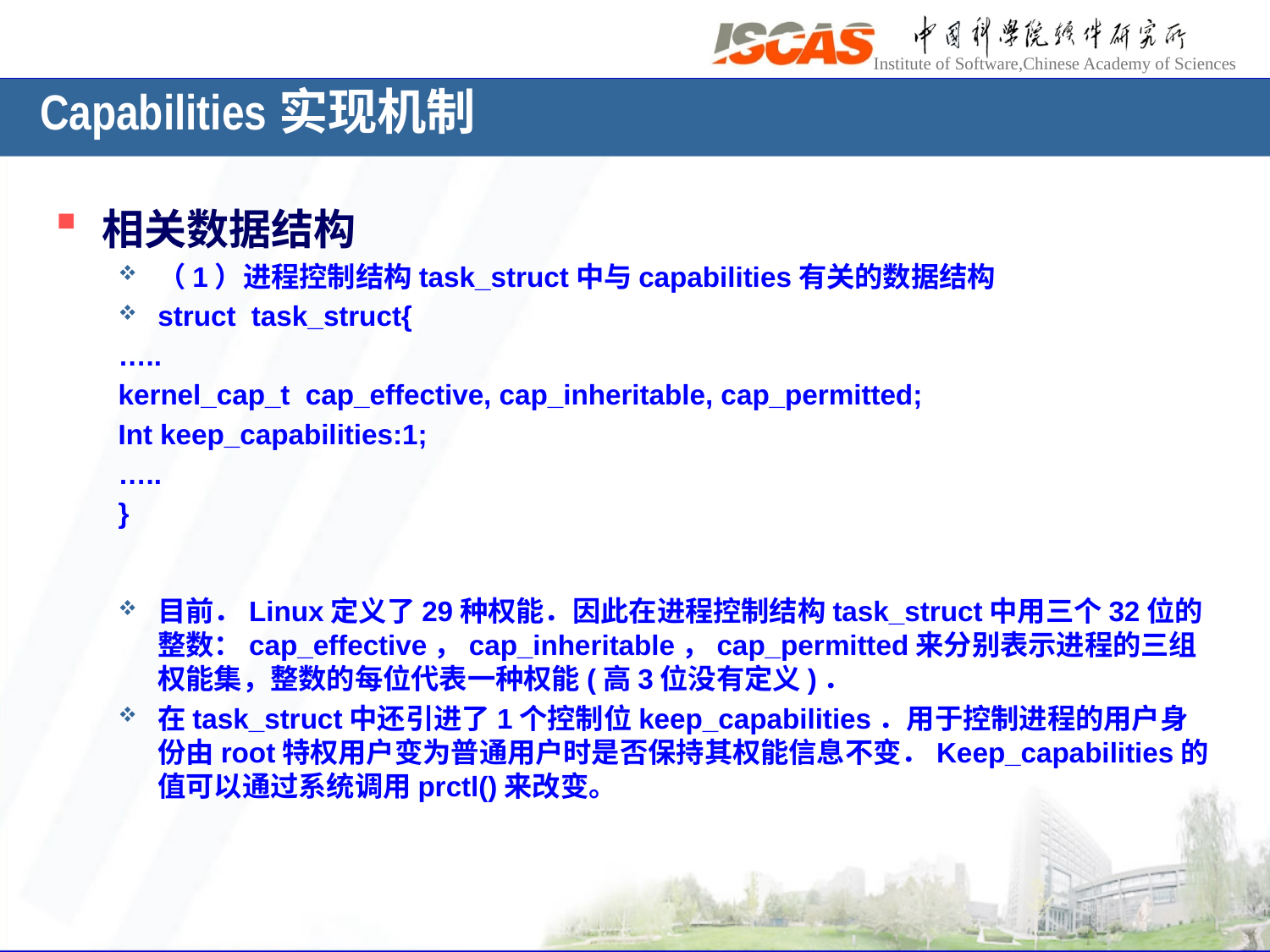

# Capabilities实现机制
相关数据结构
（1）进程控制结构task_struct中与capabilities有关的数据结构
struct  task_struct{
…..
kernel_cap_t  cap_effective, cap_inheritable, cap_permitted;
Int keep_capabilities:1;
…..
}

目前．Linux定义了29种权能．因此在进程控制结构task_struct中用三个32位的整数：cap_effective，cap_inheritable，cap_permitted来分别表示进程的三组权能集，整数的每位代表一种权能(高3位没有定义)．
在task_struct中还引进了1个控制位keep_capabilities．用于控制进程的用户身份由root特权用户变为普通用户时是否保持其权能信息不变．Keep_capabilities的值可以通过系统调用prctl()来改变。